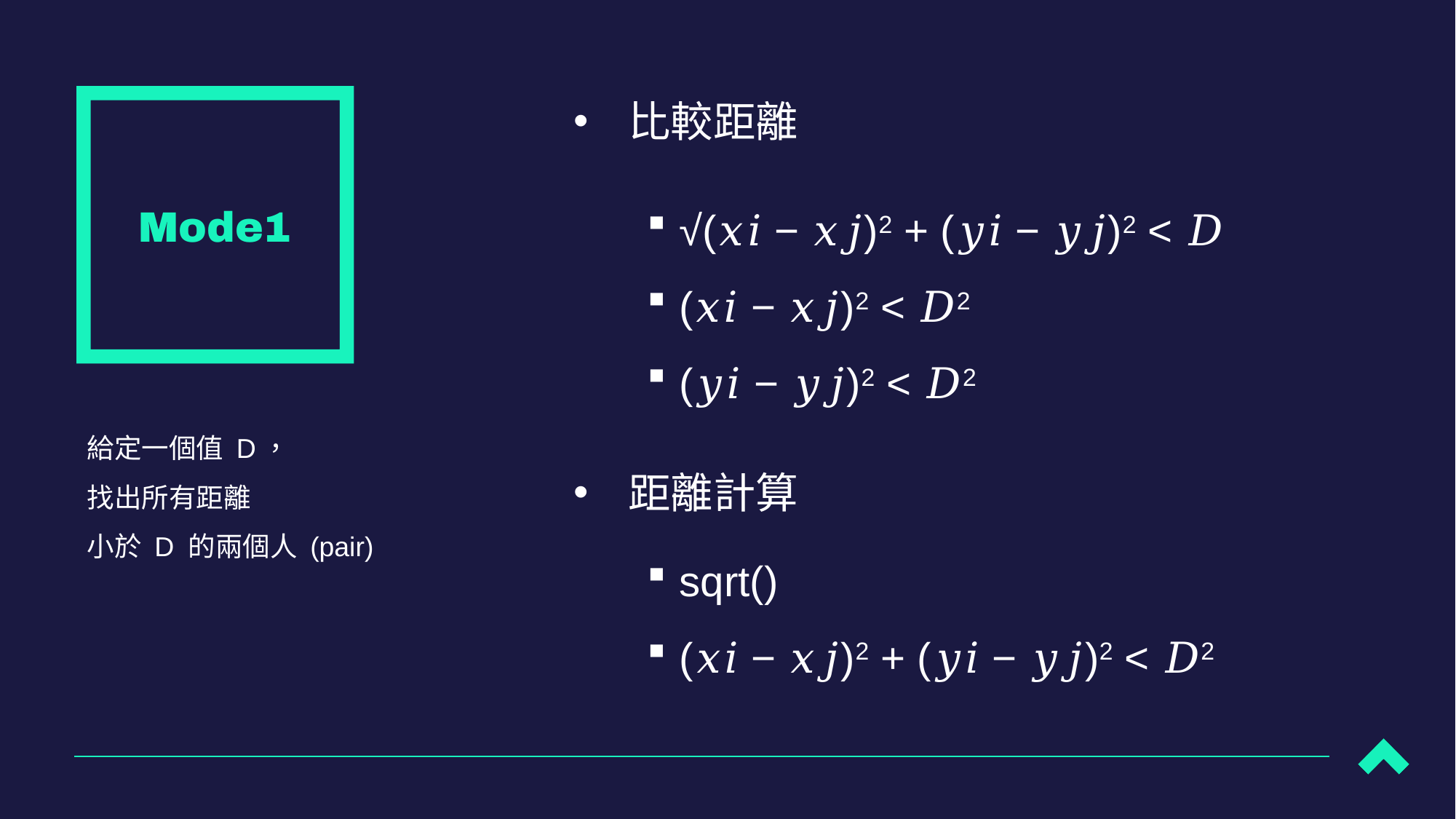

Mode1
比較距離
 √(𝑥𝑖 − 𝑥𝑗)2 + (𝑦𝑖 − 𝑦𝑗)2 < 𝐷
 (𝑥𝑖 − 𝑥𝑗)2 < 𝐷2
 (𝑦𝑖 − 𝑦𝑗)2 < 𝐷2
給定一個值 D，
找出所有距離
小於 D 的兩個人 (pair)
距離計算
 sqrt()
 (𝑥𝑖 − 𝑥𝑗)2 + (𝑦𝑖 − 𝑦𝑗)2 < 𝐷2